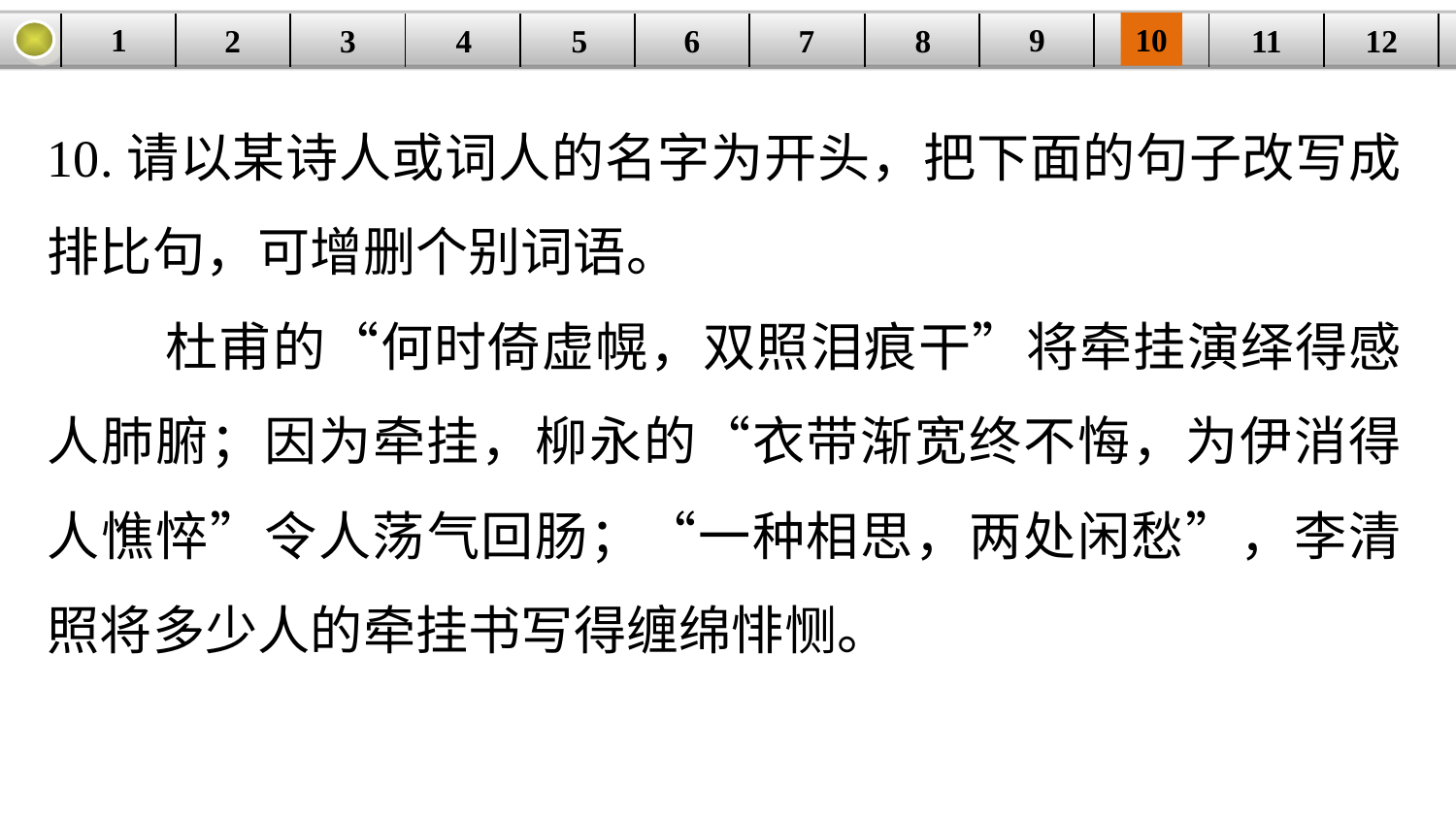

9
10
1
3
4
5
6
8
11
2
12
|  |  |  |  |  |  |  |  |  |  |  |  |
| --- | --- | --- | --- | --- | --- | --- | --- | --- | --- | --- | --- |
7

10.请以某诗人或词人的名字为开头，把下面的句子改写成排比句，可增删个别词语。
        杜甫的“何时倚虚幌，双照泪痕干”将牵挂演绎得感人肺腑；因为牵挂，柳永的“衣带渐宽终不悔，为伊消得人憔悴”令人荡气回肠；“一种相思，两处闲愁”，李清照将多少人的牵挂书写得缠绵悱恻。